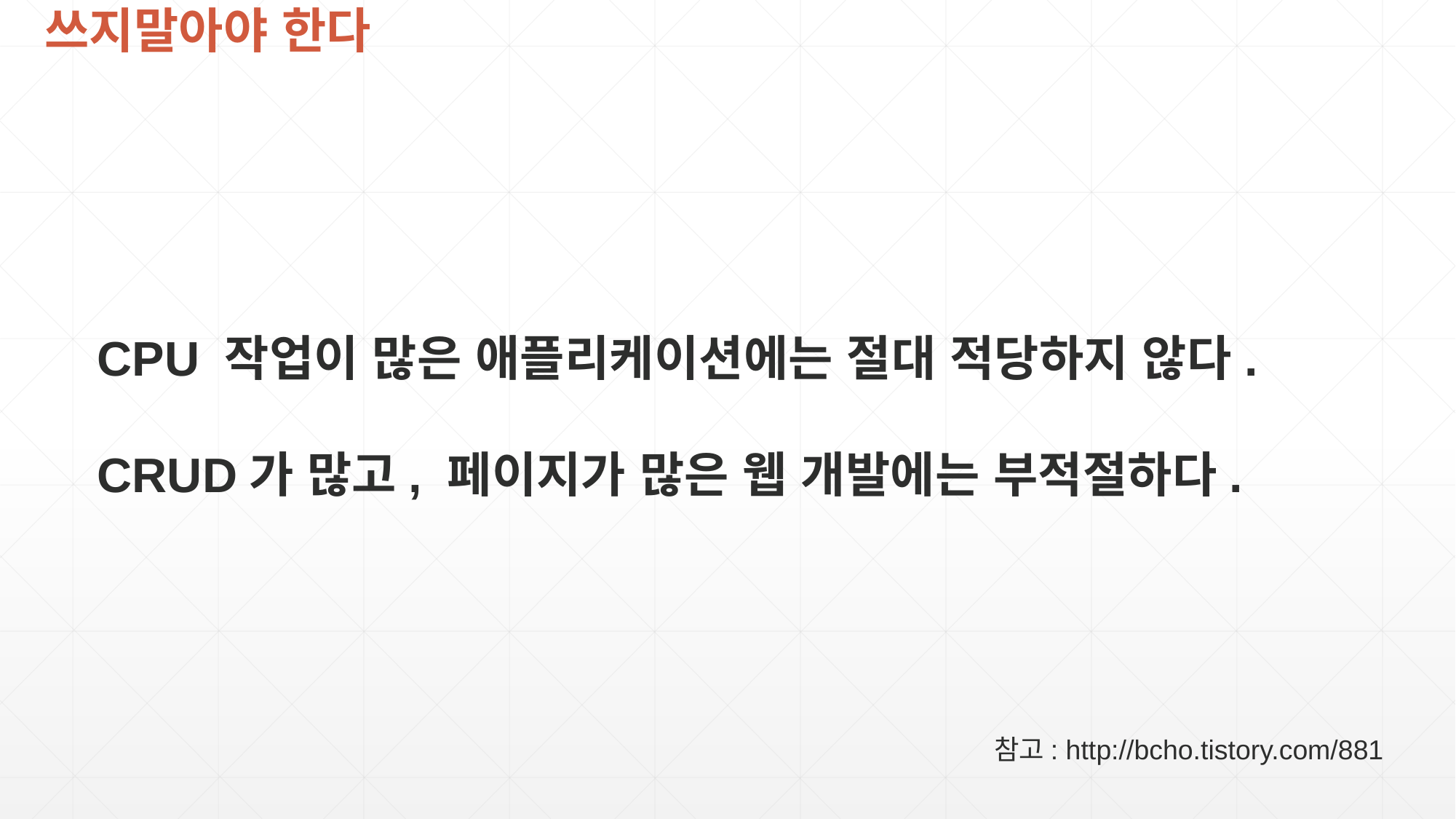

쓰지말아야 한다
CPU 작업이 많은 애플리케이션에는 절대 적당하지 않다.

CRUD가 많고, 페이지가 많은 웹 개발에는 부적절하다.
참고: http://bcho.tistory.com/881